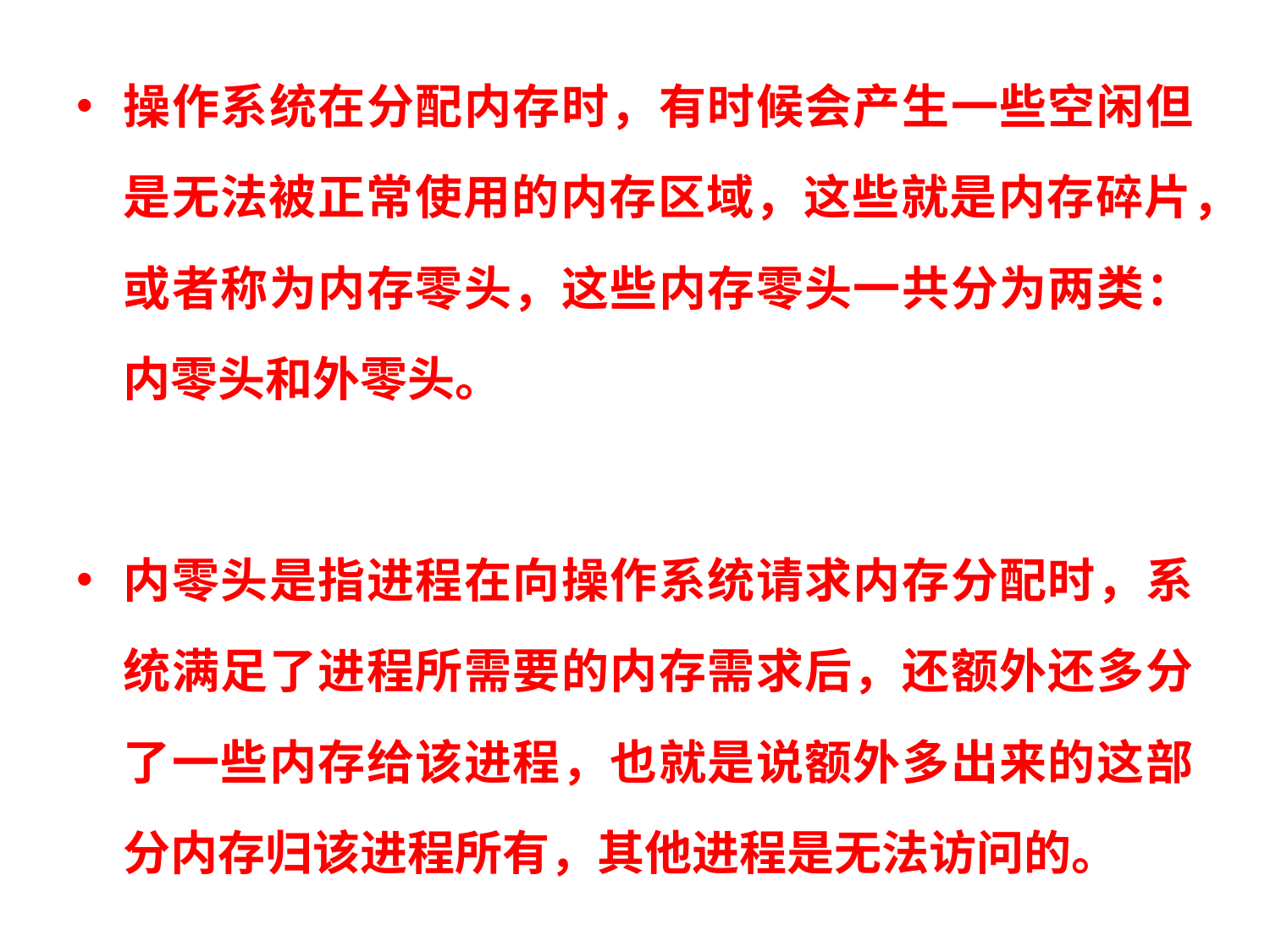

操作系统在分配内存时，有时候会产生一些空闲但是无法被正常使用的内存区域，这些就是内存碎片，或者称为内存零头，这些内存零头一共分为两类：内零头和外零头。

内零头是指进程在向操作系统请求内存分配时，系统满足了进程所需要的内存需求后，还额外还多分了一些内存给该进程，也就是说额外多出来的这部分内存归该进程所有，其他进程是无法访问的。